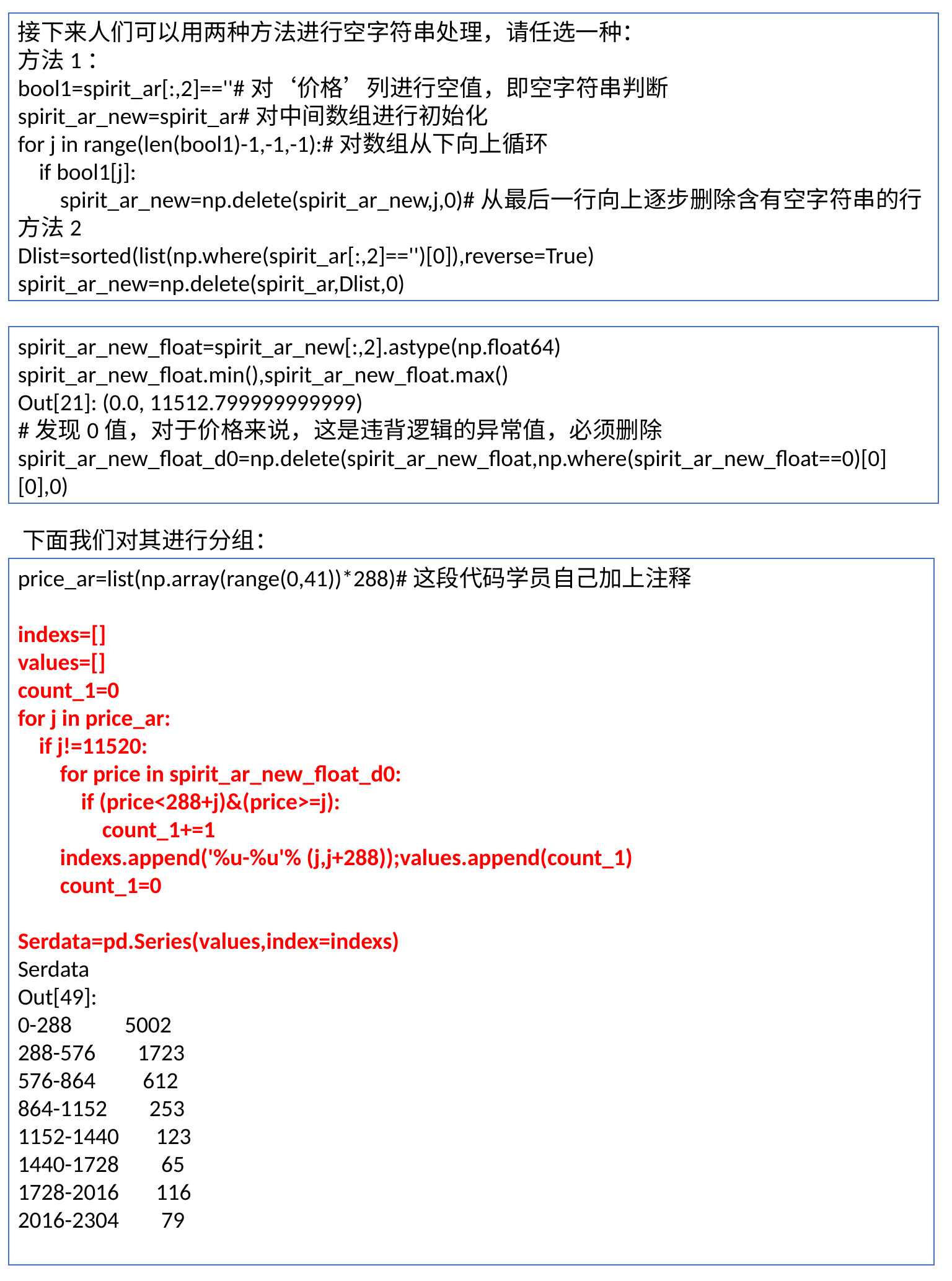

接下来人们可以用两种方法进行空字符串处理，请任选一种：
方法1：
bool1=spirit_ar[:,2]==''#对‘价格’列进行空值，即空字符串判断
spirit_ar_new=spirit_ar#对中间数组进行初始化
for j in range(len(bool1)-1,-1,-1):#对数组从下向上循环
    if bool1[j]:
        spirit_ar_new=np.delete(spirit_ar_new,j,0)#从最后一行向上逐步删除含有空字符串的行
方法2
Dlist=sorted(list(np.where(spirit_ar[:,2]=='')[0]),reverse=True)
spirit_ar_new=np.delete(spirit_ar,Dlist,0)
spirit_ar_new_float=spirit_ar_new[:,2].astype(np.float64)
spirit_ar_new_float.min(),spirit_ar_new_float.max()
Out[21]: (0.0, 11512.799999999999)
#发现0值，对于价格来说，这是违背逻辑的异常值，必须删除
spirit_ar_new_float_d0=np.delete(spirit_ar_new_float,np.where(spirit_ar_new_float==0)[0][0],0)
下面我们对其进行分组：
price_ar=list(np.array(range(0,41))*288)#这段代码学员自己加上注释

indexs=[]
values=[]
count_1=0
for j in price_ar:
    if j!=11520:
        for price in spirit_ar_new_float_d0:
            if (price<288+j)&(price>=j):
                count_1+=1
        indexs.append('%u-%u'% (j,j+288));values.append(count_1)
        count_1=0

Serdata=pd.Series(values,index=indexs)
Serdata
Out[49]:
0-288          5002
288-576        1723
576-864         612
864-1152        253
1152-1440       123
1440-1728        65
1728-2016       116
2016-2304        79